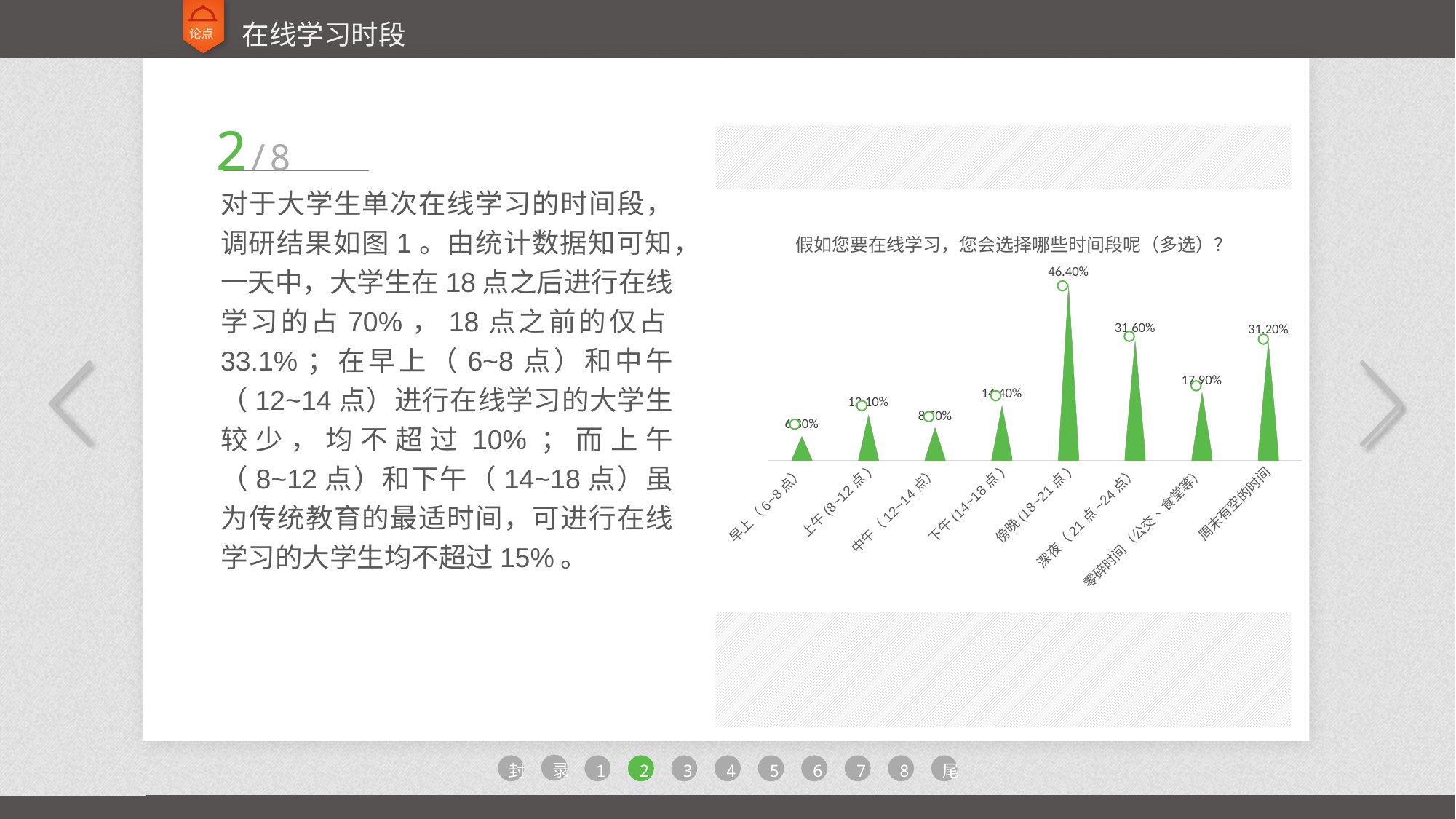

论点
在线学习时段

2/8
女
对于大学生单次在线学习的时间段，调研结果如图1。由统计数据知可知，一天中，大学生在18点之后进行在线学习的占70%，18点之前的仅占33.1%；在早上（6~8点）和中午（12~14点）进行在线学习的大学生较少，均不超过10%；而上午（8~12点）和下午（14~18点）虽为传统教育的最适时间，可进行在线学习的大学生均不超过15%。

### Chart: 假如您要在线学习，您会选择哪些时间段呢（多选）？

| Category | 假如您要在线学习，您会选择哪些时间段呢？ |
|---|---|
| 早上（6~8点） | 0.063 |
| 上午(8~12点) | 0.121 |
| 中午（12~14点） | 0.085 |
| 下午(14~18点) | 0.144 |
| 傍晚(18~21点) | 0.464 |
| 深夜（21点~24点） | 0.316 |
| 零碎时间（公交、食堂等） | 0.179 |
| 周末有空的时间 | 0.312 |

录
封
1
2
3
4
5
6
7
8
尾